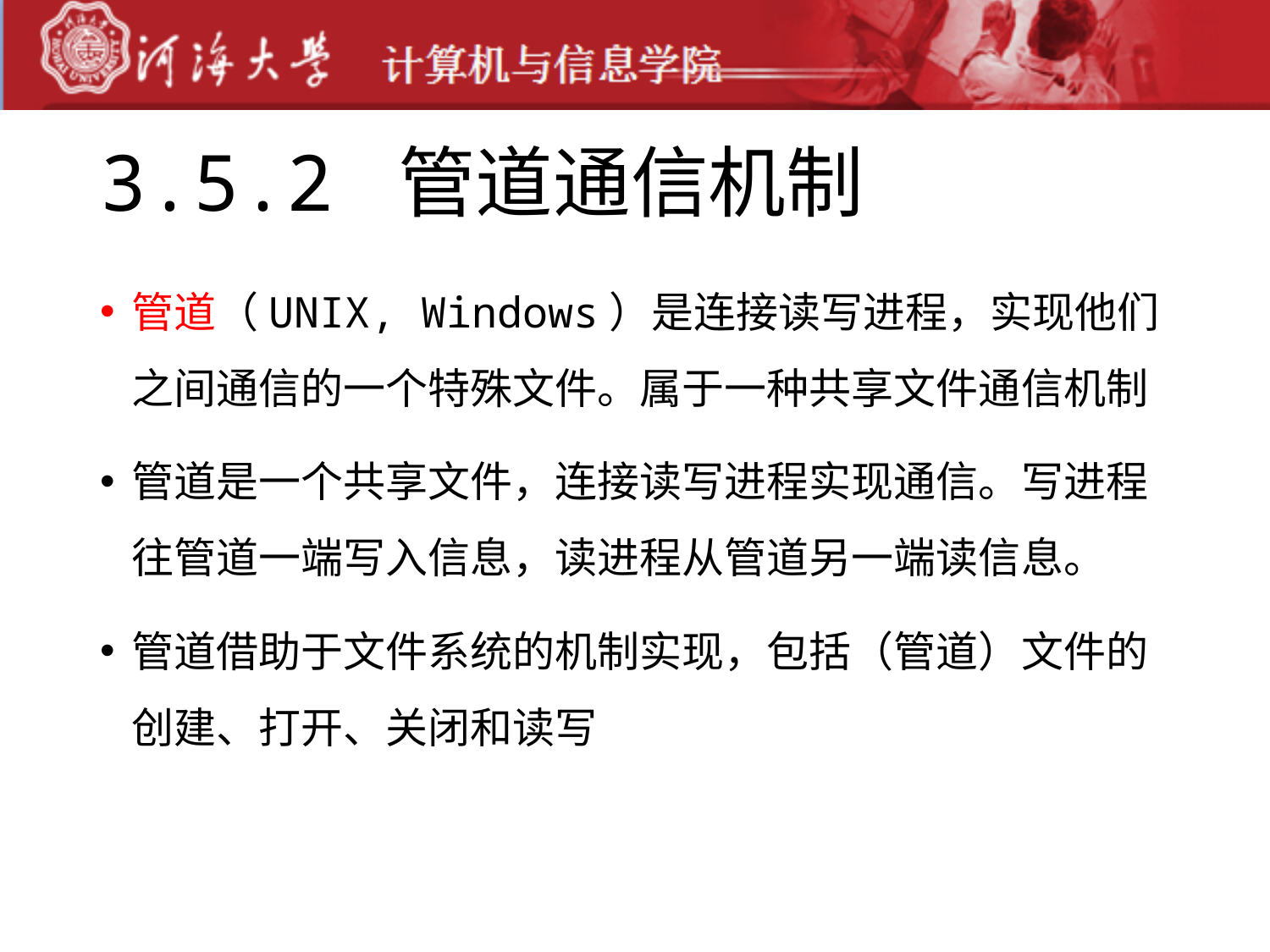

# 3.5.2 管道通信机制
管道（UNIX, Windows）是连接读写进程，实现他们之间通信的一个特殊文件。属于一种共享文件通信机制
管道是一个共享文件，连接读写进程实现通信。写进程往管道一端写入信息，读进程从管道另一端读信息。
管道借助于文件系统的机制实现，包括（管道）文件的创建、打开、关闭和读写